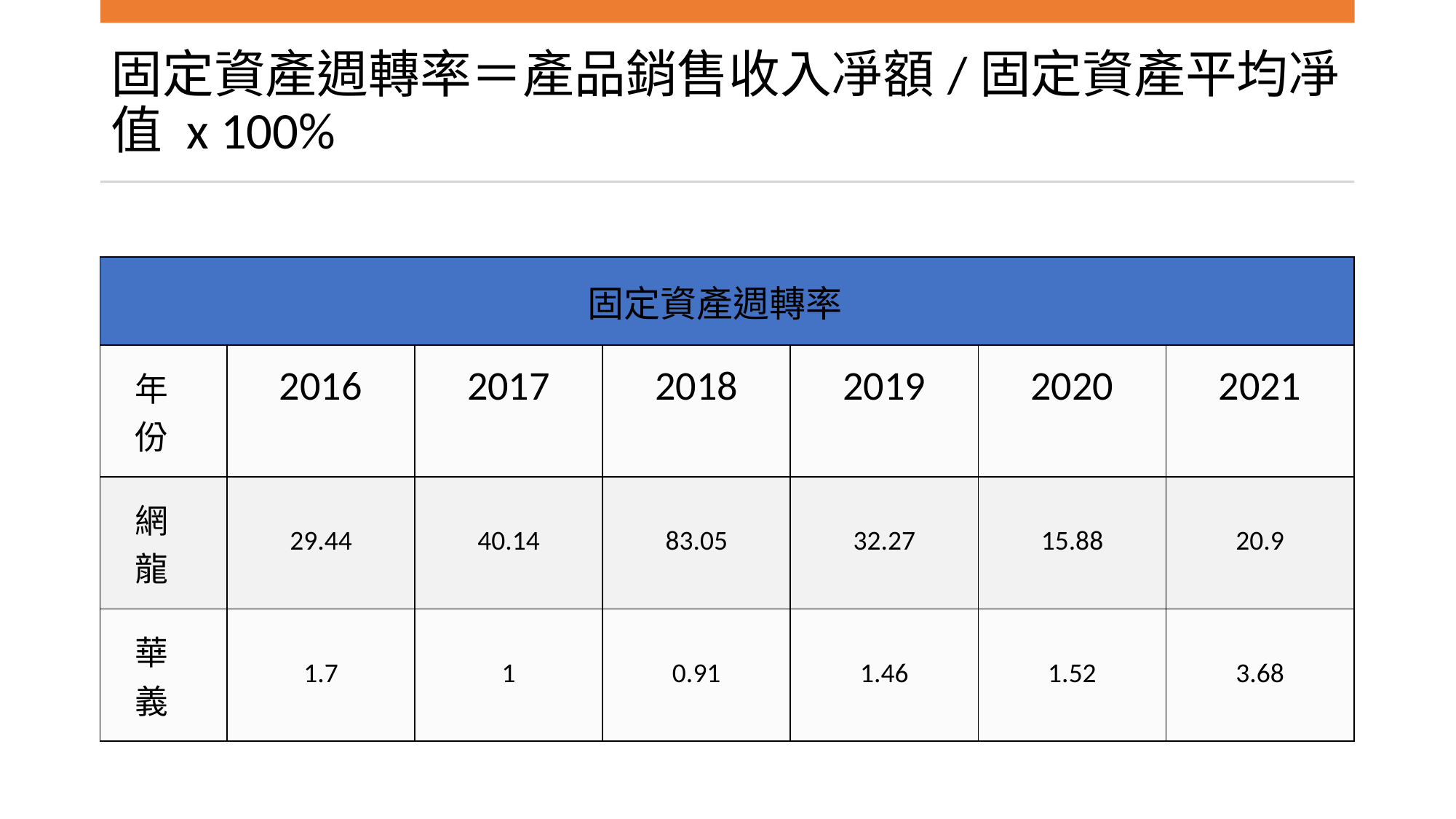

# 固定資產週轉率＝產品銷售收入凈額/固定資產平均凈值 x 100%

| 固定資產週轉率 |  |  |  |  |  |  |
| --- | --- | --- | --- | --- | --- | --- |
| 年份 | 2016 | 2017 | 2018 | 2019 | 2020 | 2021 |
| 網龍 | 29.44 | 40.14 | 83.05 | 32.27 | 15.88 | 20.9 |
| 華義 | 1.7 | 1 | 0.91 | 1.46 | 1.52 | 3.68 |